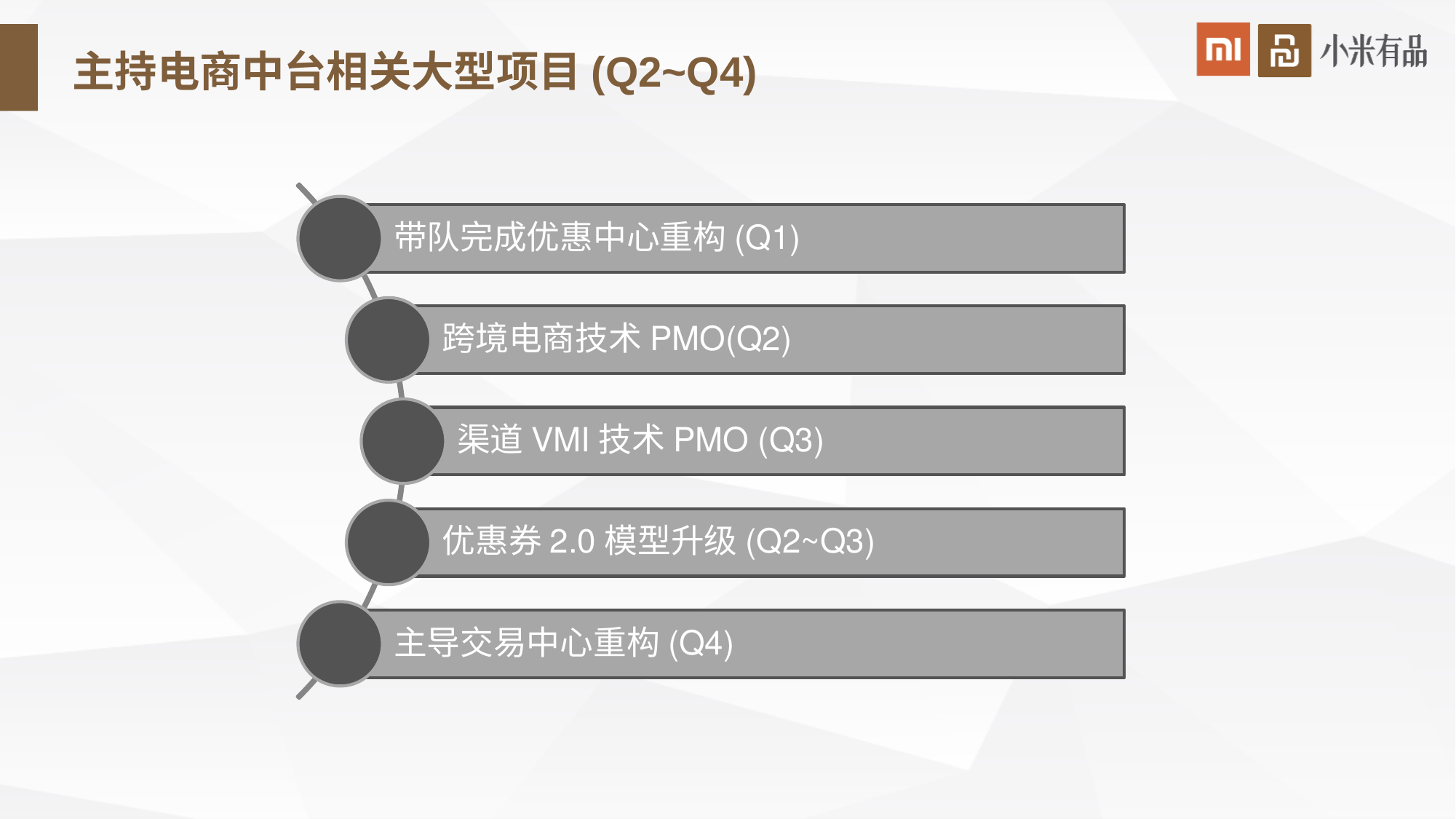

主持电商中台相关大型项目(Q2~Q4)
带队完成优惠中心重构(Q1)
跨境电商技术PMO(Q2)
渠道VMI技术PMO (Q3)
优惠券2.0模型升级(Q2~Q3)
主导交易中心重构(Q4)